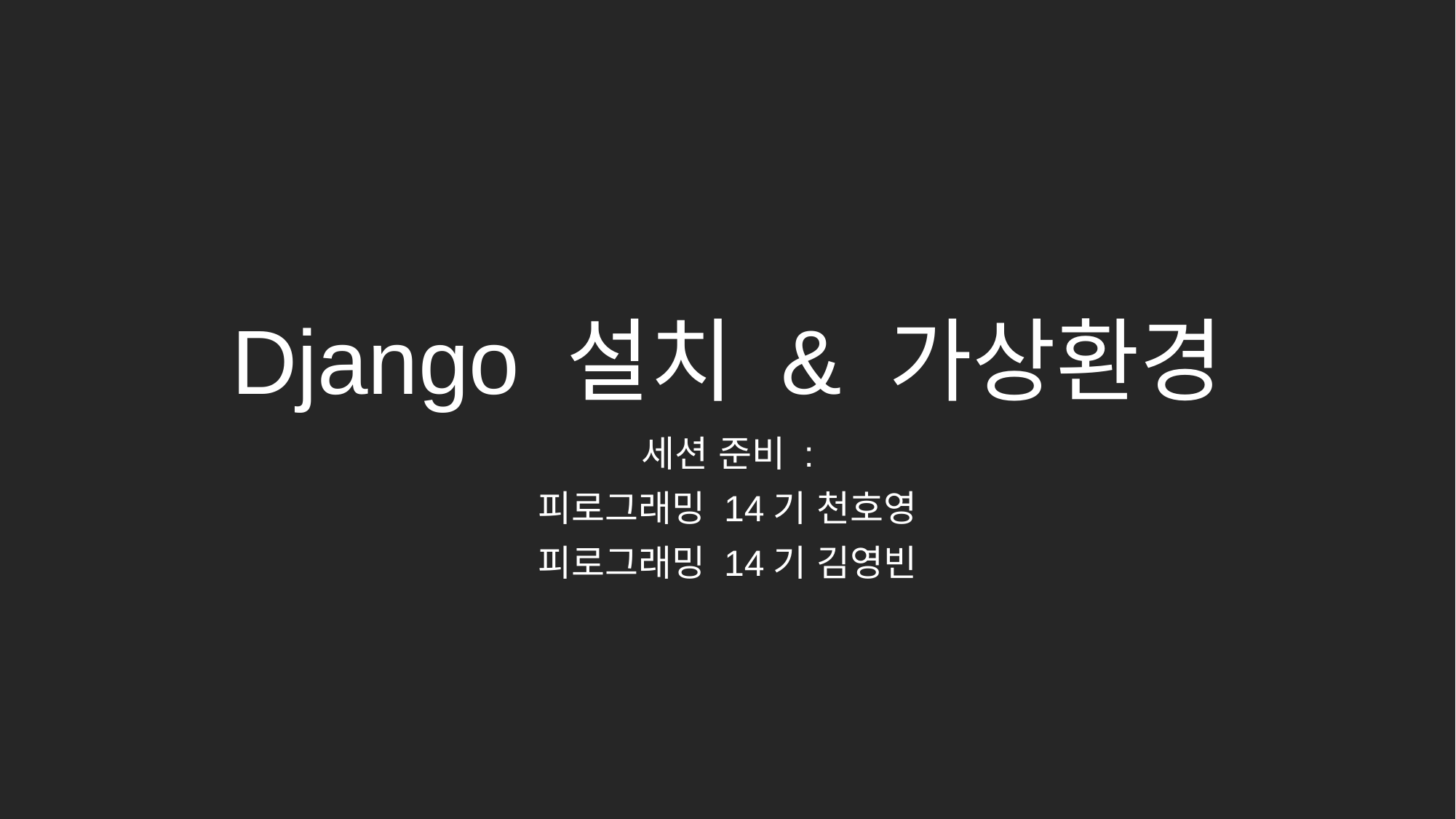

# Django 설치 & 가상환경
세션 준비 :
피로그래밍 14기 천호영
피로그래밍 14기 김영빈